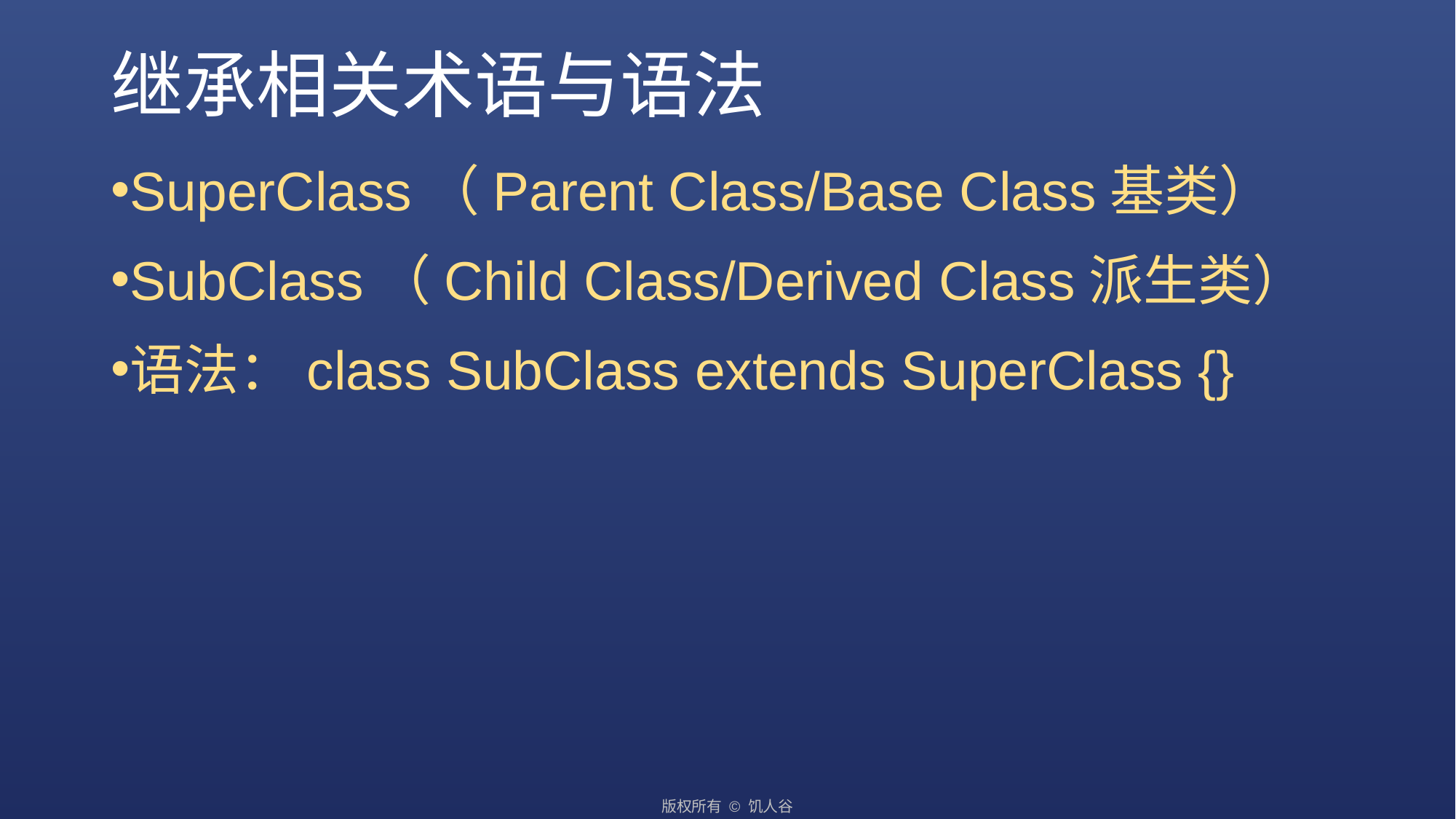

# 继承相关术语与语法
SuperClass（Parent Class/Base Class基类）
SubClass（Child Class/Derived Class派生类）
语法：class SubClass extends SuperClass {}